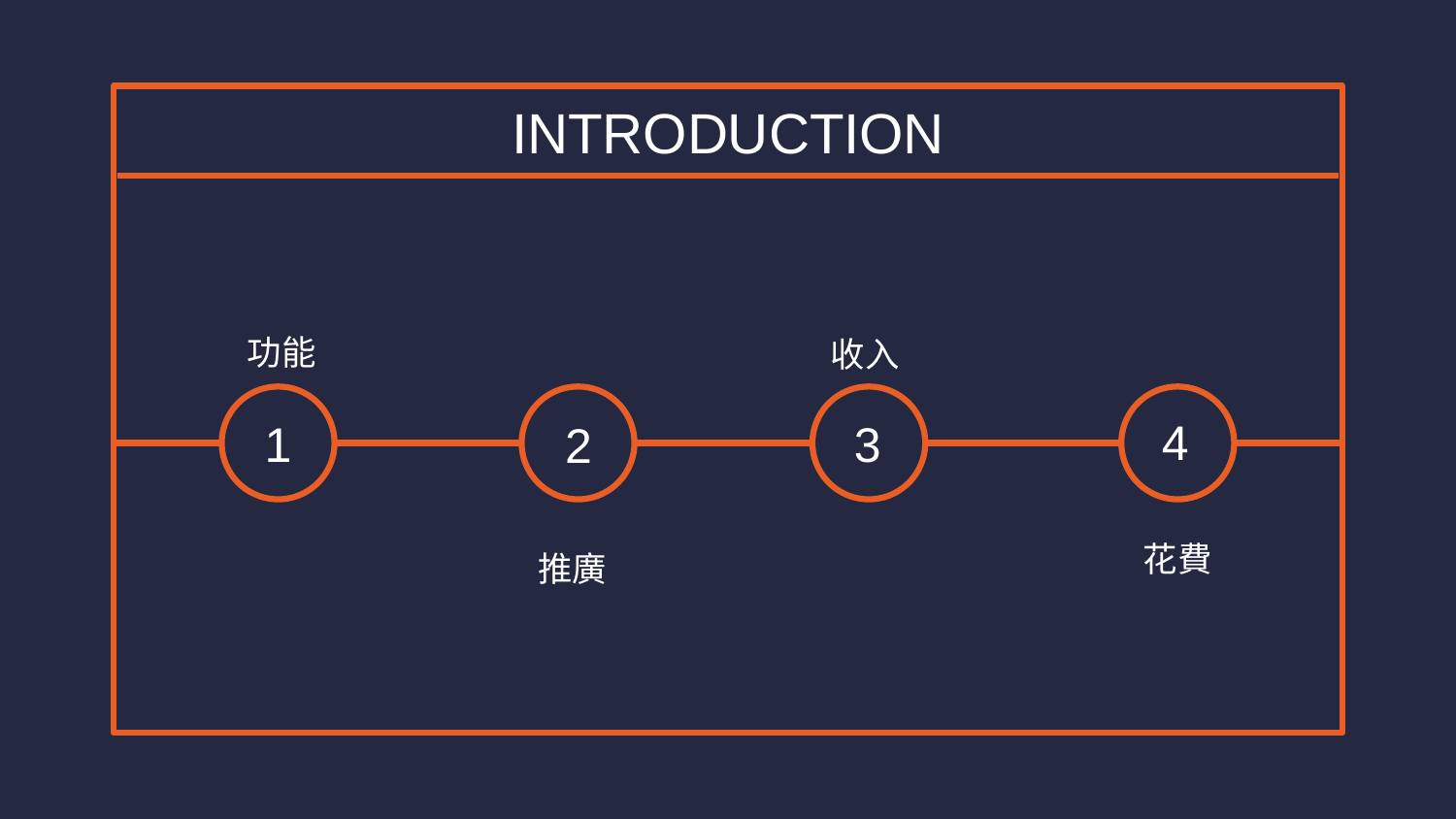

# INTRODUCTION
功能
收入

4
3
1
2
花費
推廣